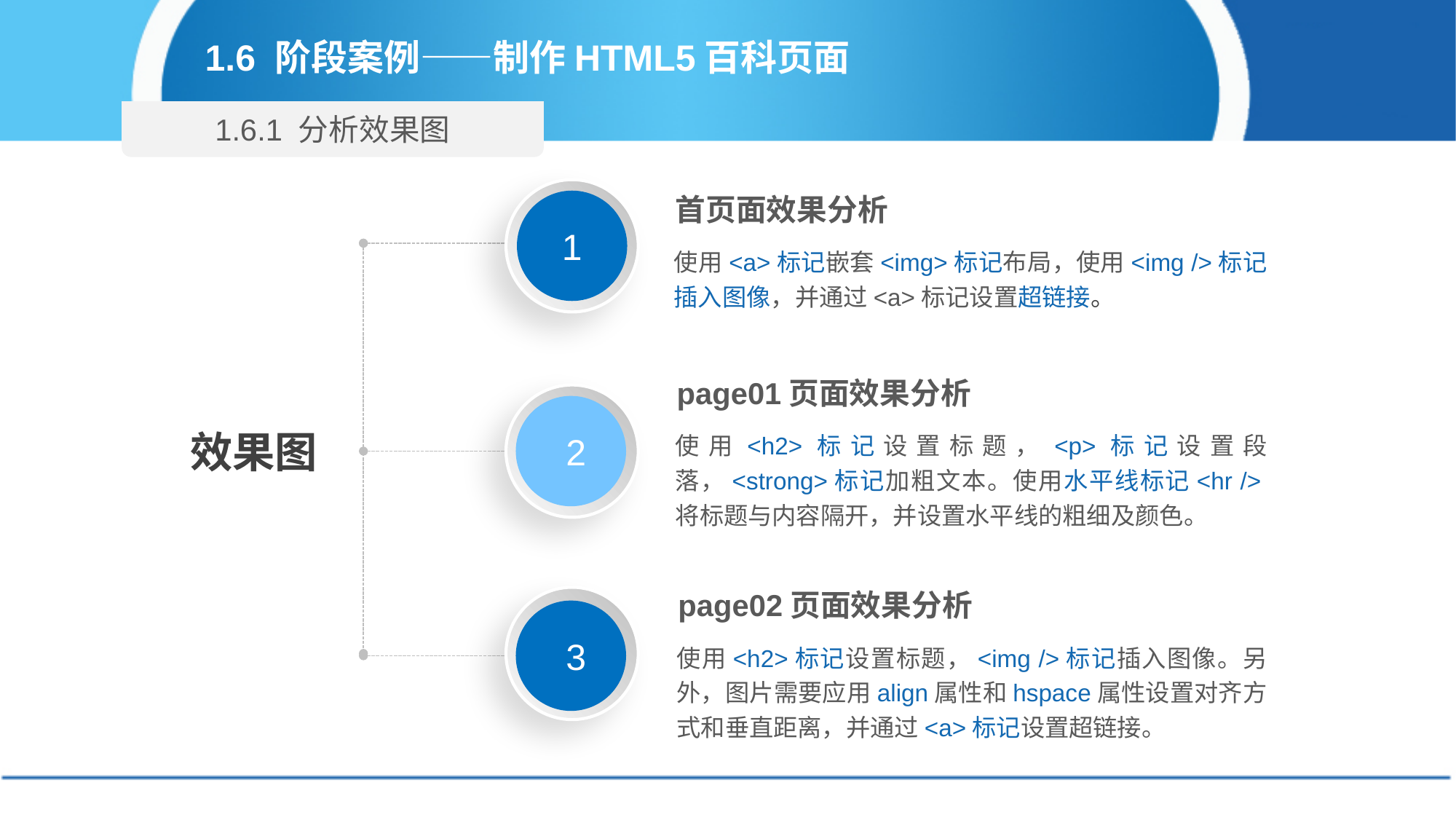

1.6 阶段案例——制作HTML5百科页面

1.6.1 分析效果图

1
首页面效果分析
使用<a>标记嵌套<img>标记布局，使用<img />标记插入图像，并通过<a>标记设置超链接。
page01页面效果分析

 2
使用<h2>标记设置标题，<p>标记设置段落，<strong>标记加粗文本。使用水平线标记<hr />将标题与内容隔开，并设置水平线的粗细及颜色。
效果图
page02页面效果分析

 3
使用<h2>标记设置标题，<img />标记插入图像。另外，图片需要应用align属性和hspace属性设置对齐方式和垂直距离，并通过<a>标记设置超链接。